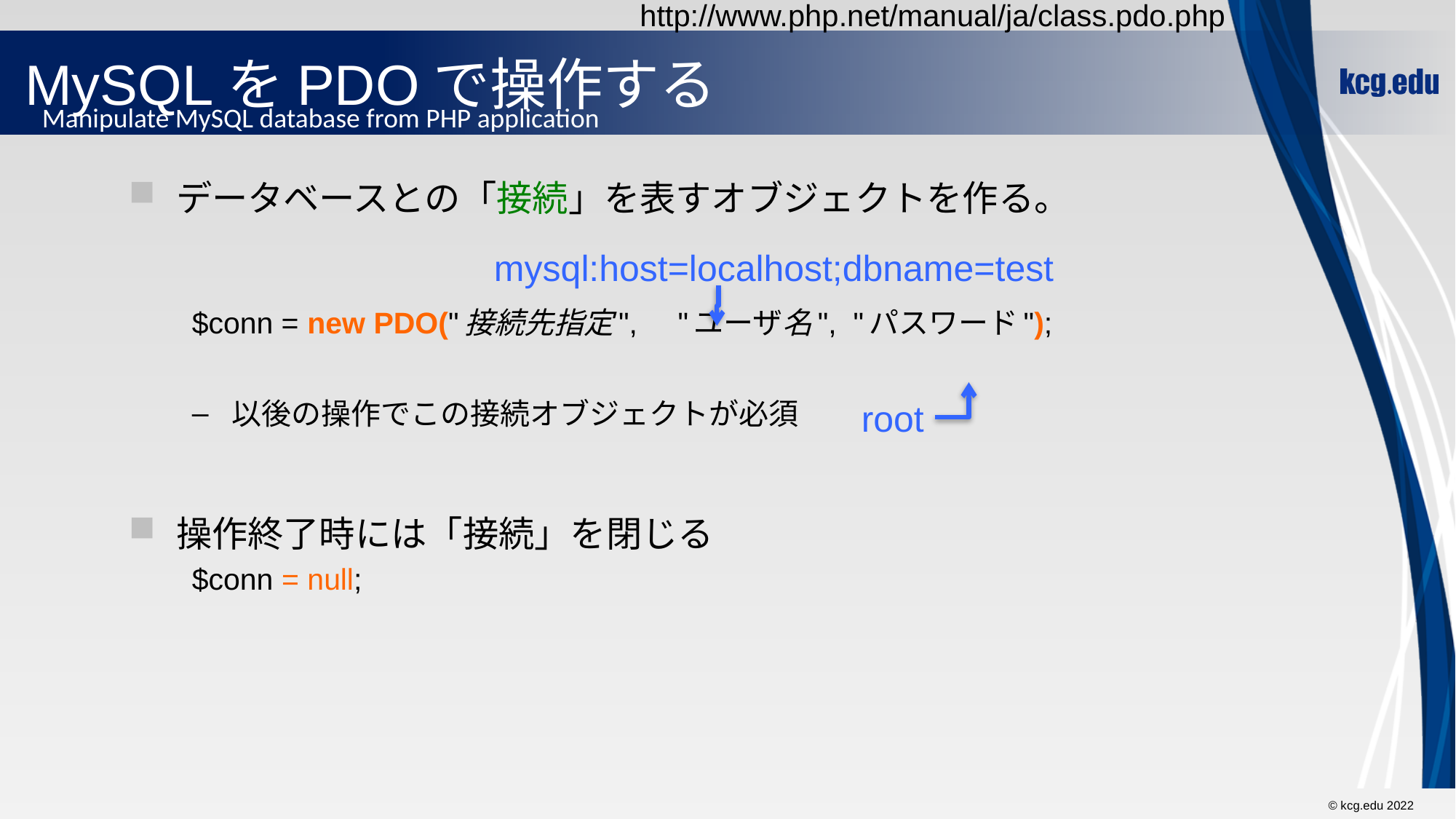

http://www.php.net/manual/ja/class.pdo.php
# MySQLをPDOで操作する
Manipulate MySQL database from PHP application
データベースとの「接続」を表すオブジェクトを作る。

$conn = new PDO("接続先指定",　"ユーザ名",  "パスワード");

以後の操作でこの接続オブジェクトが必須

操作終了時には「接続」を閉じる
$conn = null;
mysql:host=localhost;dbname=test
root